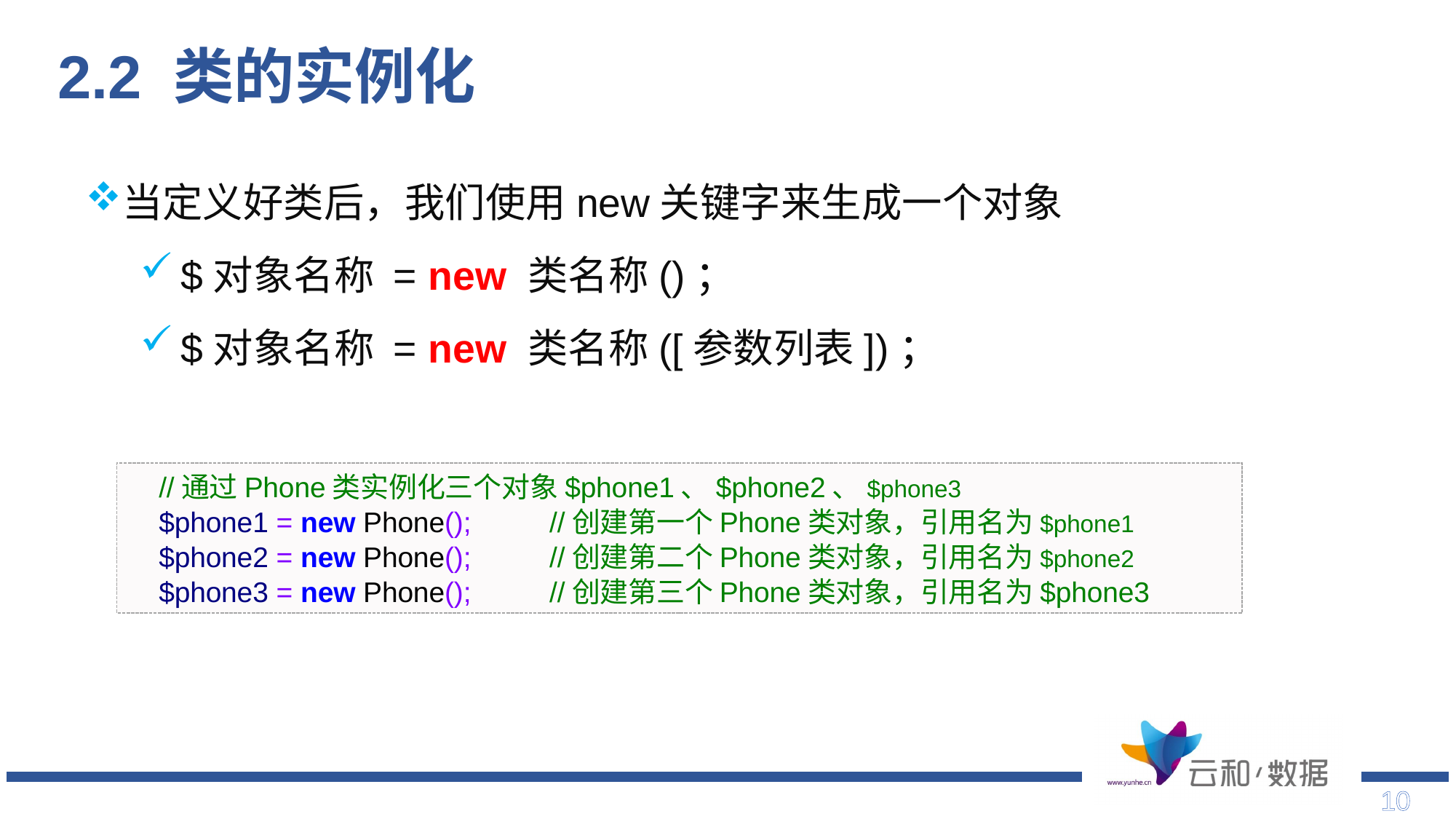

# 2.2 类的实例化
当定义好类后，我们使用new关键字来生成一个对象
$对象名称 = new 类名称()；
$对象名称 = new 类名称([参数列表])；

    //通过Phone类实例化三个对象$phone1、$phone2、$phone3
    $phone1 = new Phone();          //创建第一个Phone类对象，引用名为$phone1
    $phone2 = new Phone();          //创建第二个Phone类对象，引用名为$phone2
    $phone3 = new Phone();          //创建第三个Phone类对象，引用名为$phone3